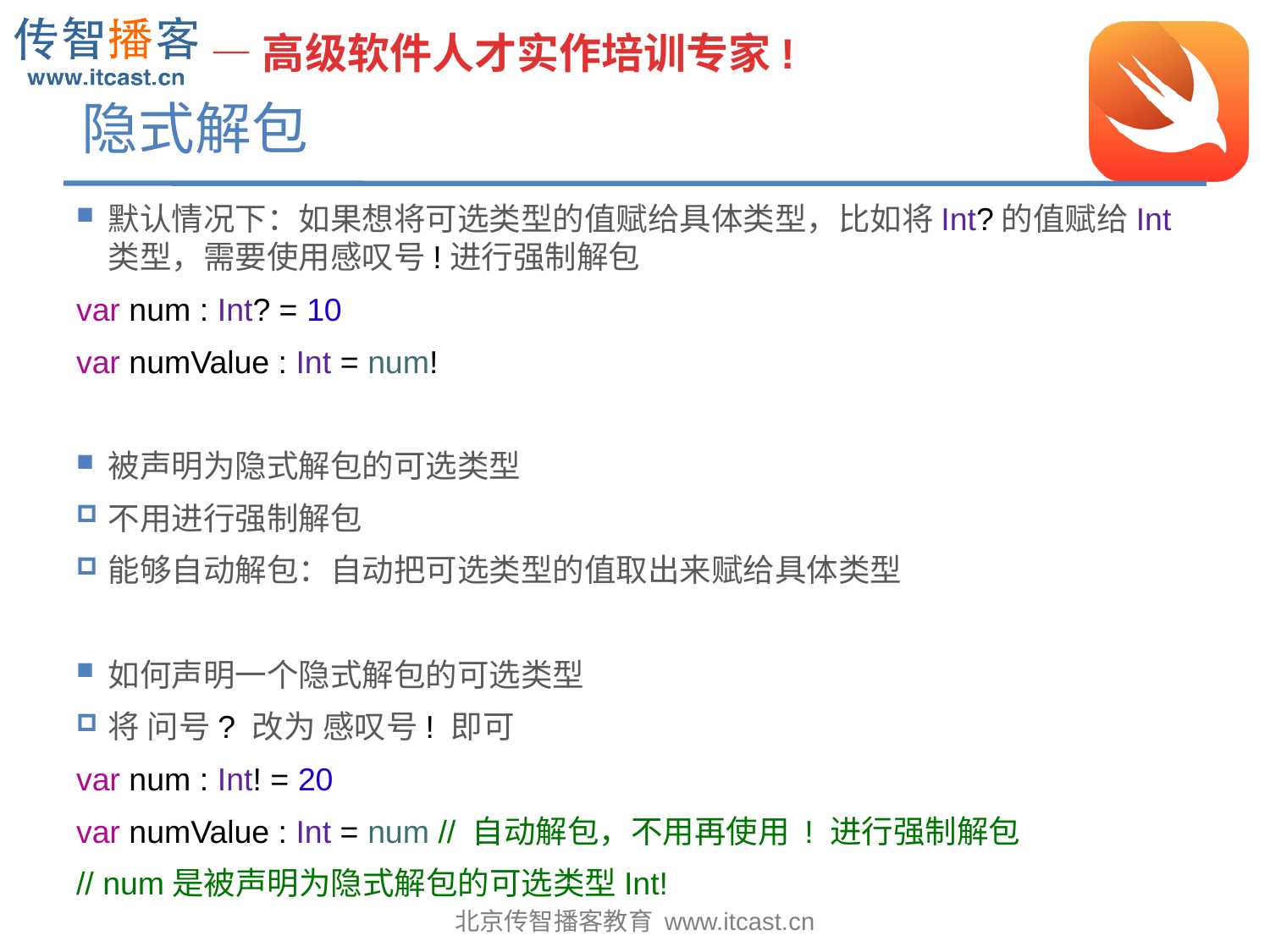

# 隐式解包
默认情况下：如果想将可选类型的值赋给具体类型，比如将Int?的值赋给Int类型，需要使用感叹号!进行强制解包
var num : Int? = 10
var numValue : Int = num!

被声明为隐式解包的可选类型
不用进行强制解包
能够自动解包：自动把可选类型的值取出来赋给具体类型

如何声明一个隐式解包的可选类型
将 问号? 改为 感叹号! 即可
var num : Int! = 20
var numValue : Int = num // 自动解包，不用再使用 ! 进行强制解包
// num是被声明为隐式解包的可选类型Int!